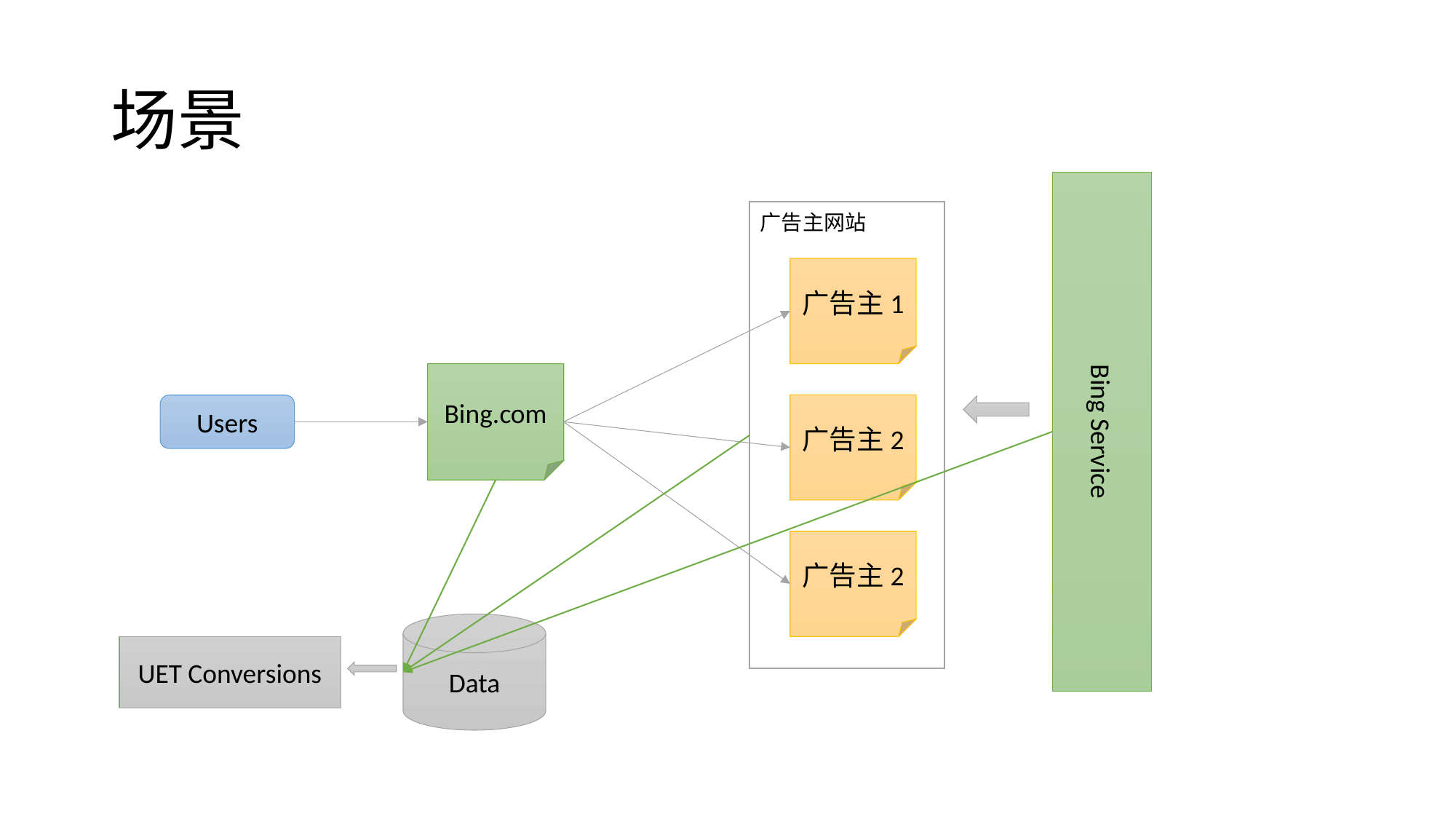

# 场景
Bing Service

广告主网站
广告主1
Bing.com
广告主2
Users

广告主2
Data
UET Conversions